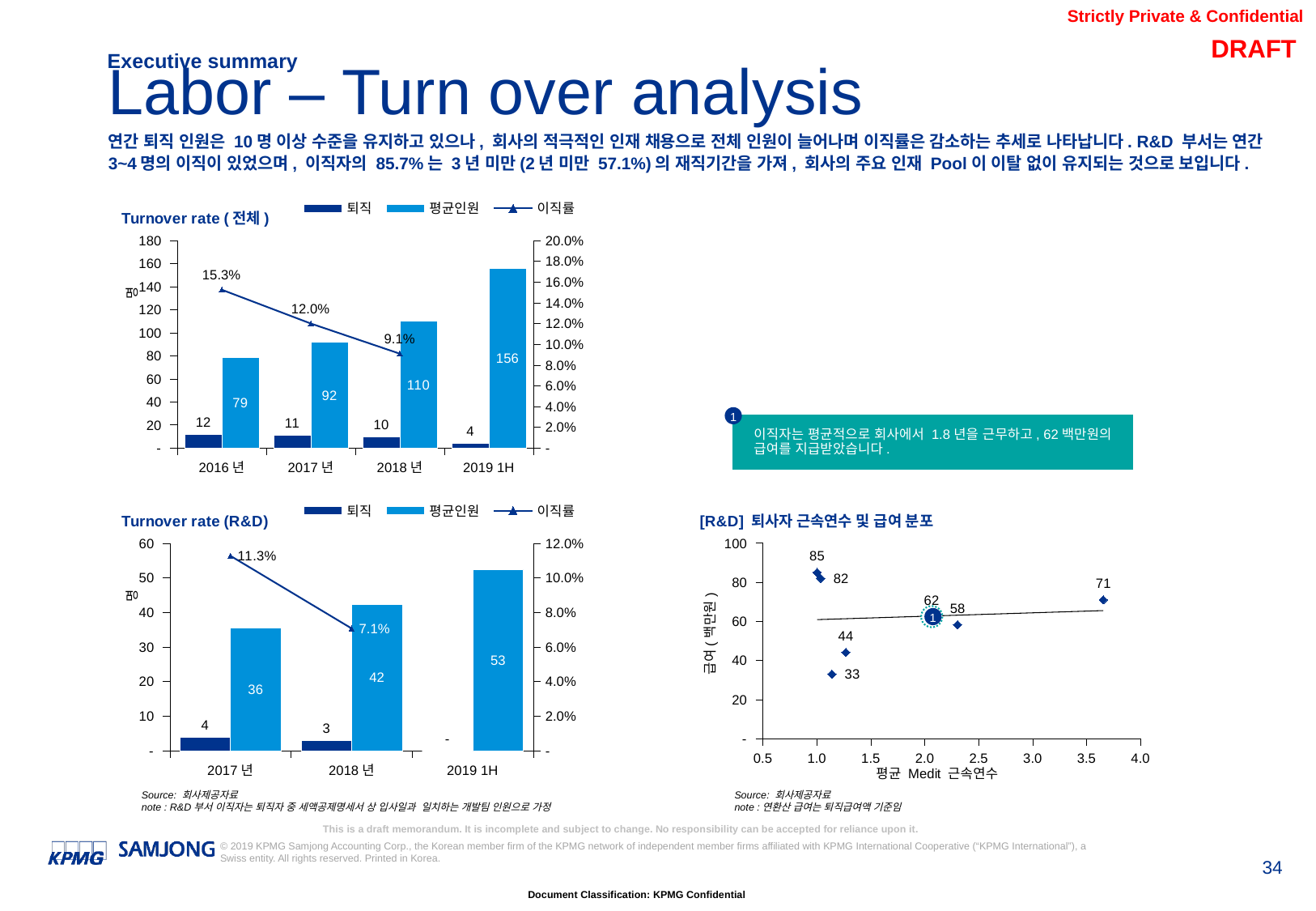

Executive summary
Labor – Turn over analysis
연간 퇴직 인원은 10명 이상 수준을 유지하고 있으나, 회사의 적극적인 인재 채용으로 전체 인원이 늘어나며 이직률은 감소하는 추세로 나타납니다. R&D 부서는 연간 3~4명의 이직이 있었으며, 이직자의 85.7%는 3년 미만(2년 미만 57.1%)의 재직기간을 가져, 회사의 주요 인재 Pool이 이탈 없이 유지되는 것으로 보입니다.

### Chart: Turnover rate (전체)

| Category | 퇴직 | 평균인원 | 이직률 |
|---|---|---|---|
| 2016년 | 12.0 | 78.66666666666666 | 0.15254237288135594 |
| 2017년 | 11.0 | 91.66666666666669 | 0.11999999999999998 |
| 2018년 | 10.0 | 110.0 | 0.09090909090909091 |
| 2019 1H | 4.0 | 155.83333333333331 | None |
1
이직자는 평균적으로 회사에서 1.8년을 근무하고, 62백만원의 급여를 지급받았습니다.

### Chart: Turnover rate (R&D)

| Category | 퇴직 | 평균인원 | 이직률 |
|---|---|---|---|
| 2017년 | 4.0 | 35.5 | 0.11267605633802817 |
| 2018년 | 3.0 | 42.416666666666664 | 0.0707269155206287 |
| 2019 1H | 0.0 | 52.5 | None |

### Chart: [R&D] 퇴사자 근속연수 및 급여 분포

| Category |  |
|---|---|
1

Source: 회사제공자료
note : R&D부서 이직자는 퇴직자 중 세액공제명세서 상 입사일과  일치하는 개발팀 인원으로 가정

Source: 회사제공자료
note :연환산 급여는 퇴직급여액 기준임